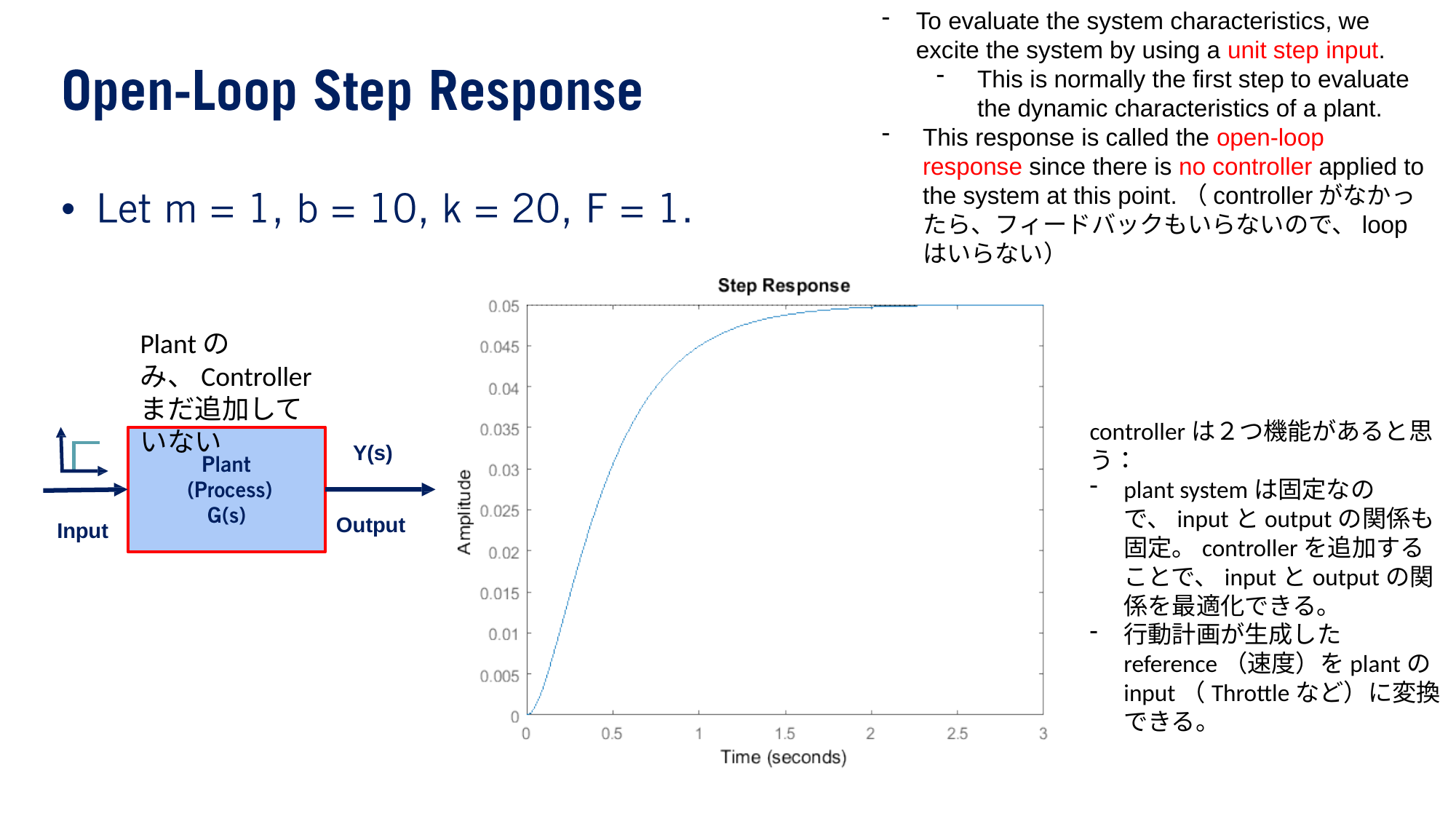

To evaluate the system characteristics, we excite the system by using a unit step input.
This is normally the first step to evaluate the dynamic characteristics of a plant.
This response is called the open-loop response since there is no controller applied to the system at this point.（controllerがなかったら、フィードバックもいらないので、loopはいらない）

•

Plantのみ、Controllerまだ追加していない
controllerは２つ機能があると思う：
plant systemは固定なので、inputとoutputの関係も固定。controllerを追加することで、inputとoutputの関係を最適化できる。
行動計画が生成したreference（速度）をplantのinput（Throttleなど）に変換できる。

Y(s)

Output
Input